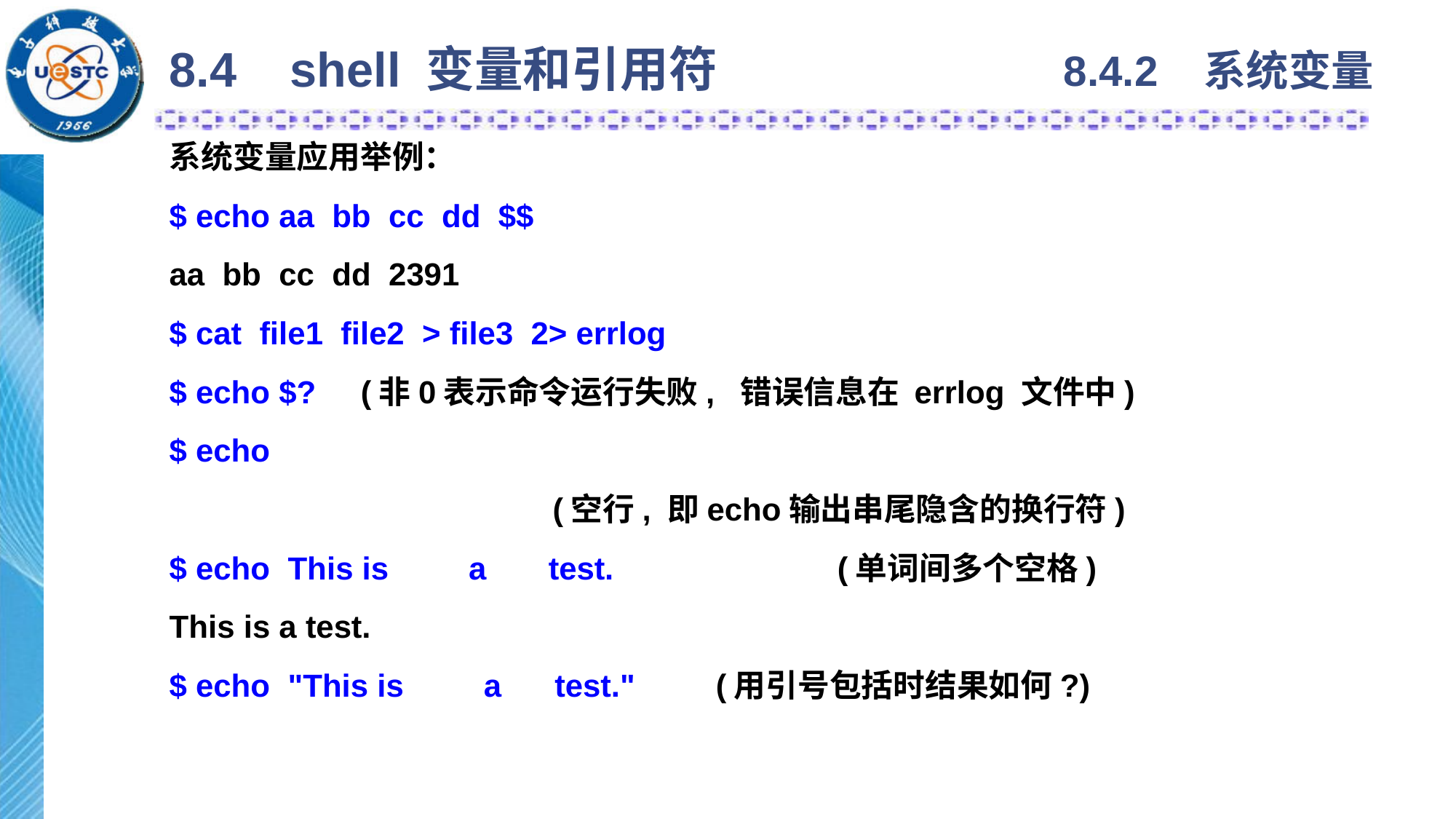

8.4    shell 变量和引用符
8.4.2   系统变量
系统变量应用举例：
$ echo aa  bb  cc  dd  $$
aa  bb  cc  dd  2391
$ cat  file1  file2  > file3  2> errlog
$ echo $?     (非0表示命令运行失败,  错误信息在 errlog 文件中)
$ echo
                                           (空行, 即echo输出串尾隐含的换行符)
$ echo  This is         a       test.                         (单词间多个空格)
This is a test.
$ echo  "This is         a      test."         (用引号包括时结果如何?)